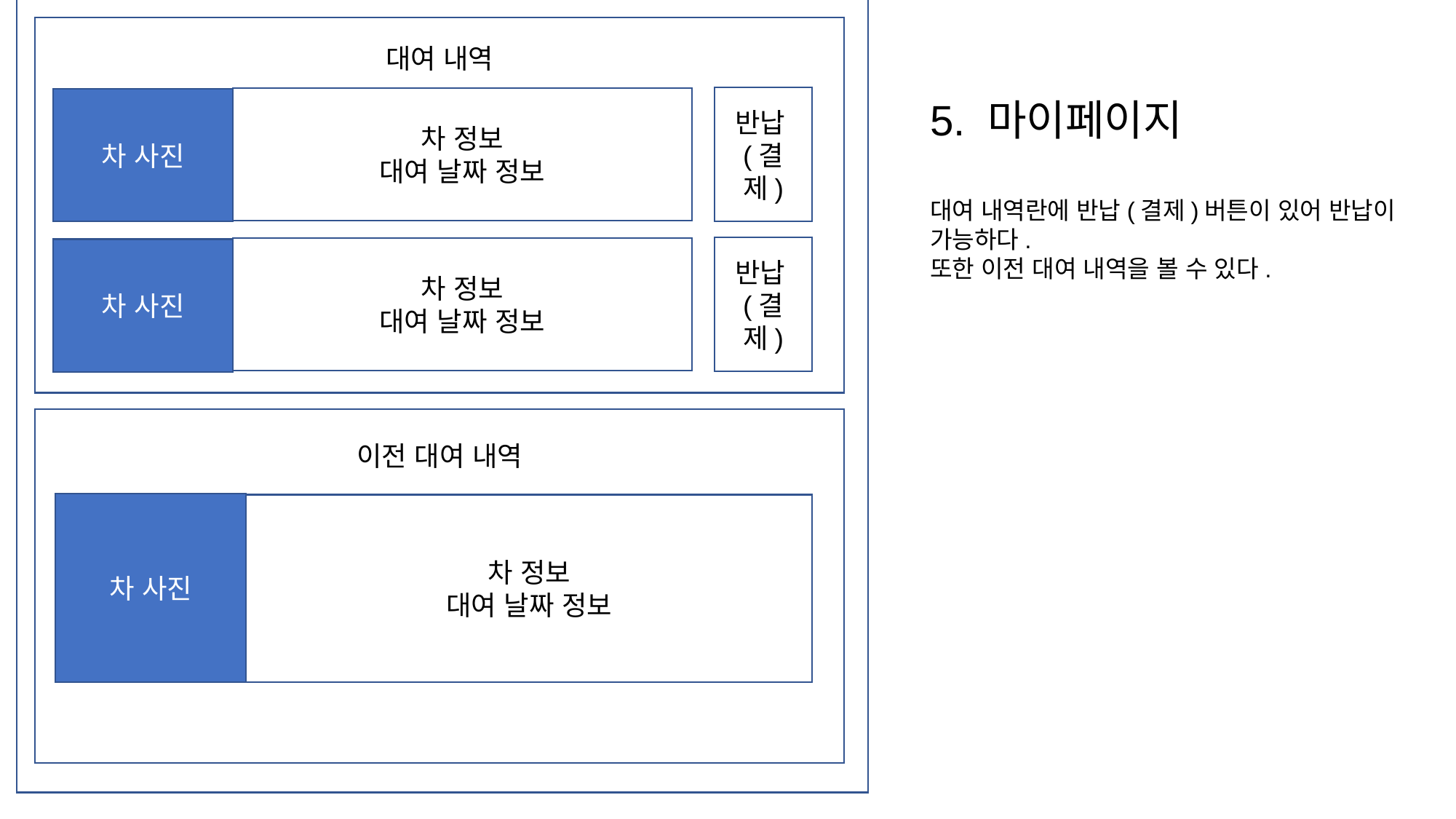

대여 내역

반납(결제)
차 정보
대여 날짜 정보
5. 마이페이지

대여 내역란에 반납(결제)버튼이 있어 반납이 가능하다.
또한 이전 대여 내역을 볼 수 있다.
차 사진
반납(결제)
차 정보
대여 날짜 정보
차 사진
이전 대여 내역

차 사진
차 정보
대여 날짜 정보